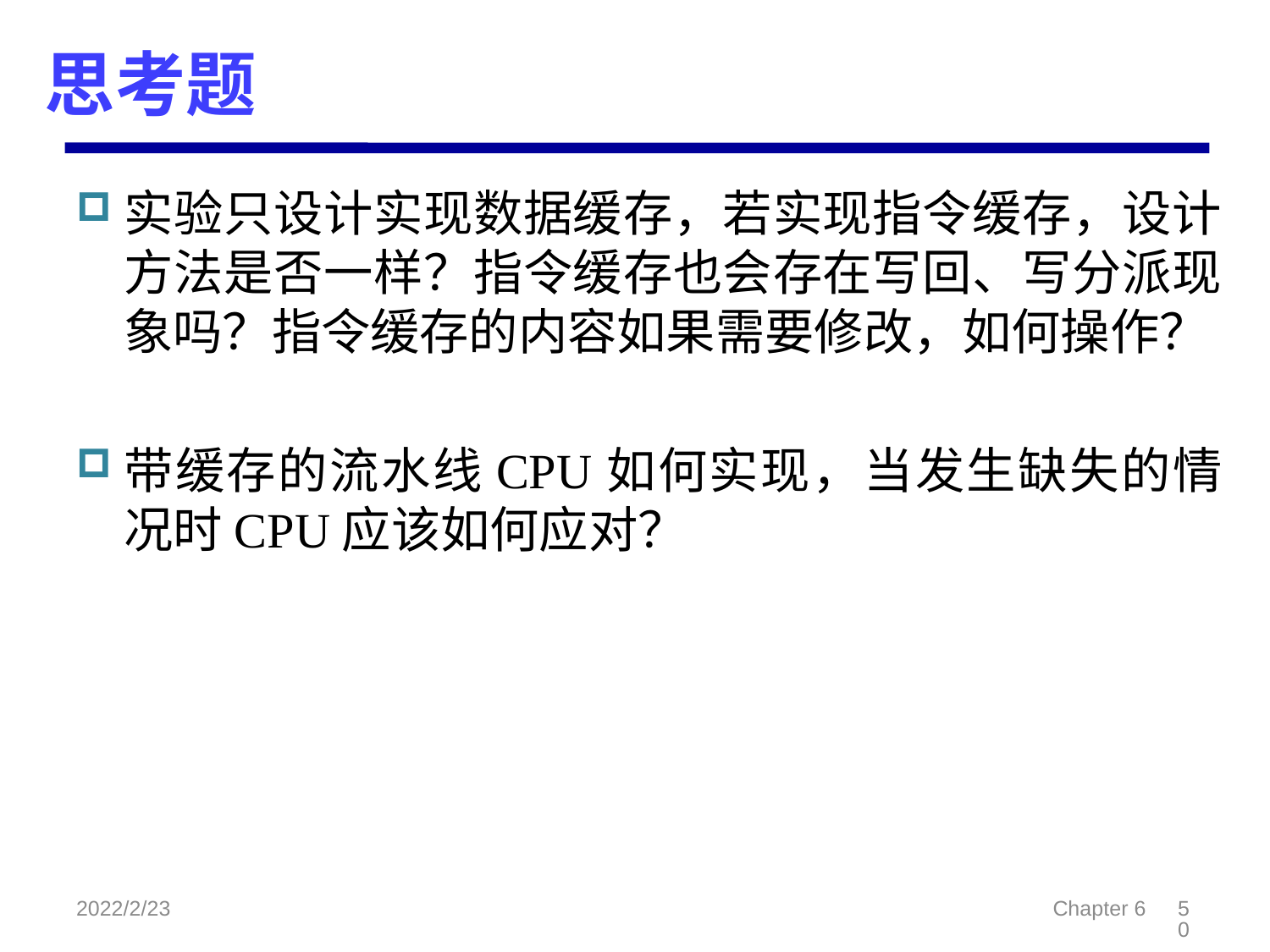

# 思考题
实验只设计实现数据缓存，若实现指令缓存，设计方法是否一样？指令缓存也会存在写回、写分派现象吗？指令缓存的内容如果需要修改，如何操作？

带缓存的流水线CPU如何实现，当发生缺失的情况时CPU应该如何应对？
2022/2/23
Chapter 6
50